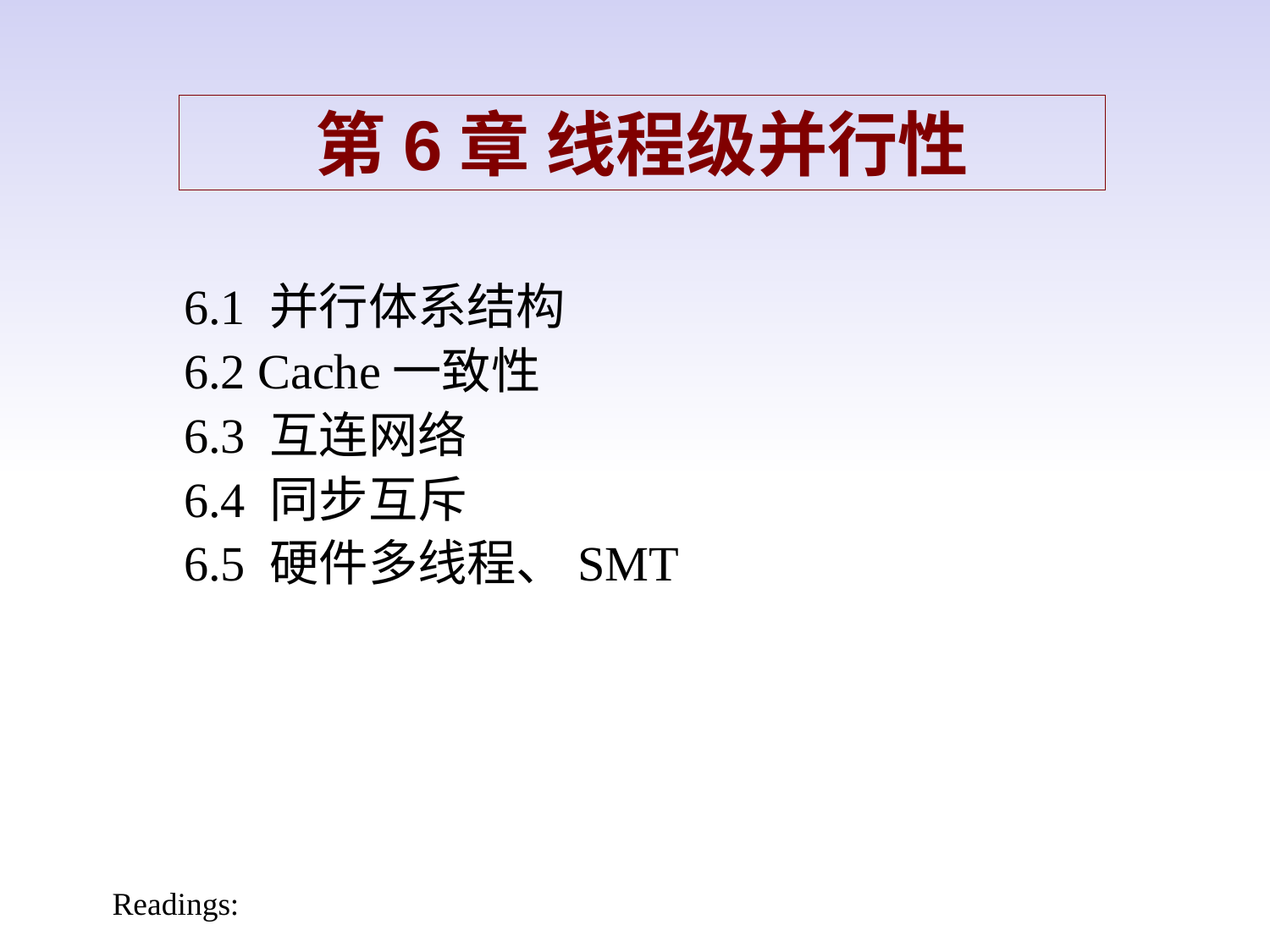

# 第6章 线程级并行性
6.1 并行体系结构
6.2 Cache一致性
6.3 互连网络
6.4 同步互斥
6.5 硬件多线程、SMT
Readings: